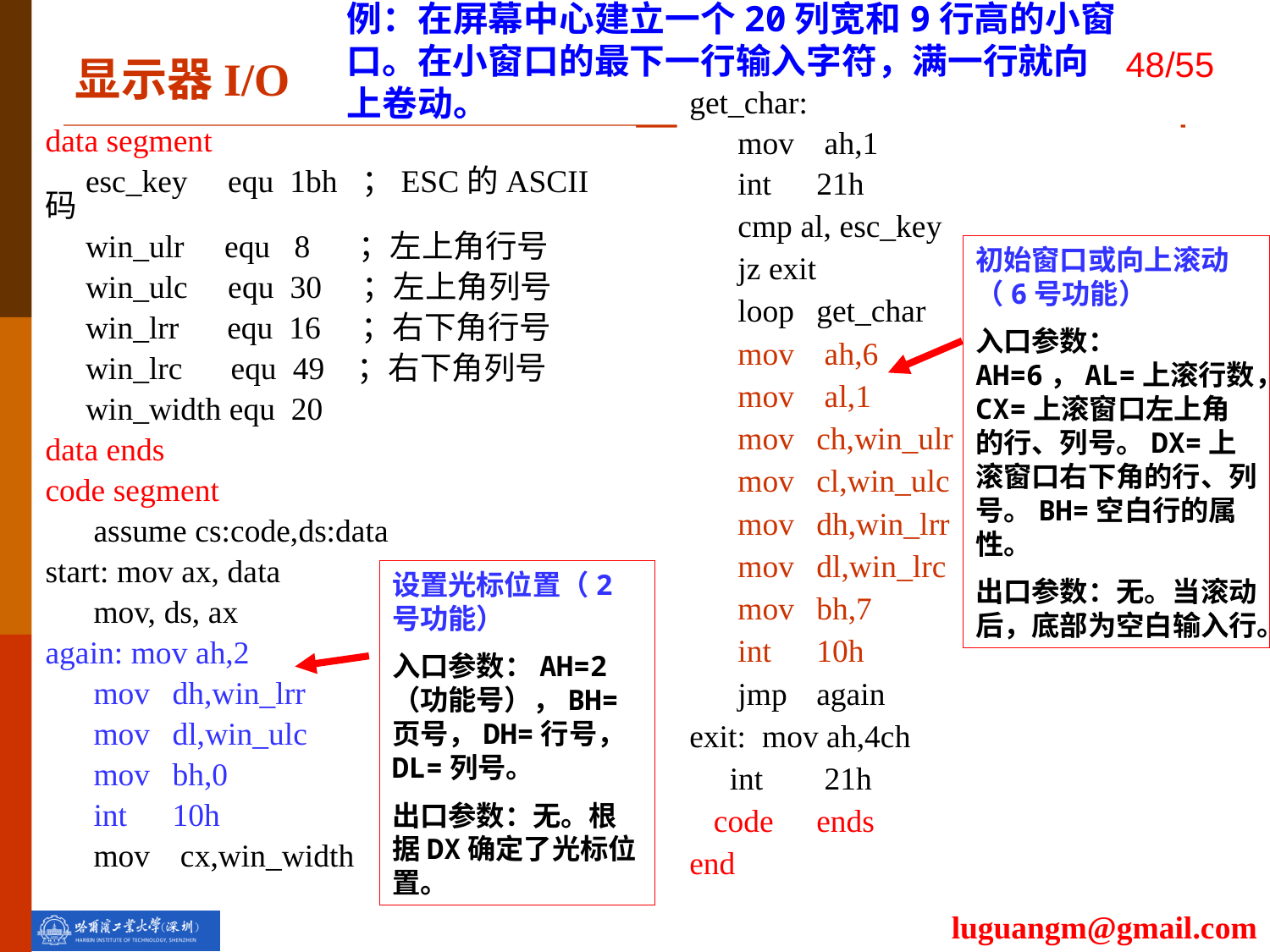

例：在屏幕中心建立一个20列宽和9行高的小窗口。在小窗口的最下一行输入字符，满一行就向上卷动。
显示器I/O
get_char:
      mov	 ah,1
      int 	21h
      cmp al, esc_key
      jz exit
      loop  	get_char
      mov	 ah,6
      mov	 al,1
      mov 	ch,win_ulr
      mov 	cl,win_ulc
      mov 	dh,win_lrr
      mov 	dl,win_lrc
      mov 	bh,7
      int 	10h
      jmp 	again
exit:  mov ah,4ch
     int	 21h
   code 	ends
end
data segment
     esc_key     equ  1bh  ；ESC的ASCII码
     win_ulr     equ   8     ；左上角行号
     win_ulc     equ  30    ；左上角列号
     win_lrr      equ  16    ；右下角行号
     win_lrc      equ  49   ；右下角列号
     win_width equ  20
data ends
code segment
      assume cs:code,ds:data
start: mov ax, data
      mov, ds, ax
again: mov ah,2
      mov 	dh,win_lrr
      mov 	dl,win_ulc
      mov 	bh,0
      int 	10h
      mov	 cx,win_width
初始窗口或向上滚动（6号功能）
入口参数：AH=6，AL=上滚行数，CX=上滚窗口左上角的行、列号。DX=上滚窗口右下角的行、列号。BH=空白行的属性。
出口参数：无。当滚动后，底部为空白输入行。

设置光标位置（2号功能）
入口参数：AH=2（功能号），BH=页号，DH=行号，DL=列号。
出口参数：无。根据DX确定了光标位置。